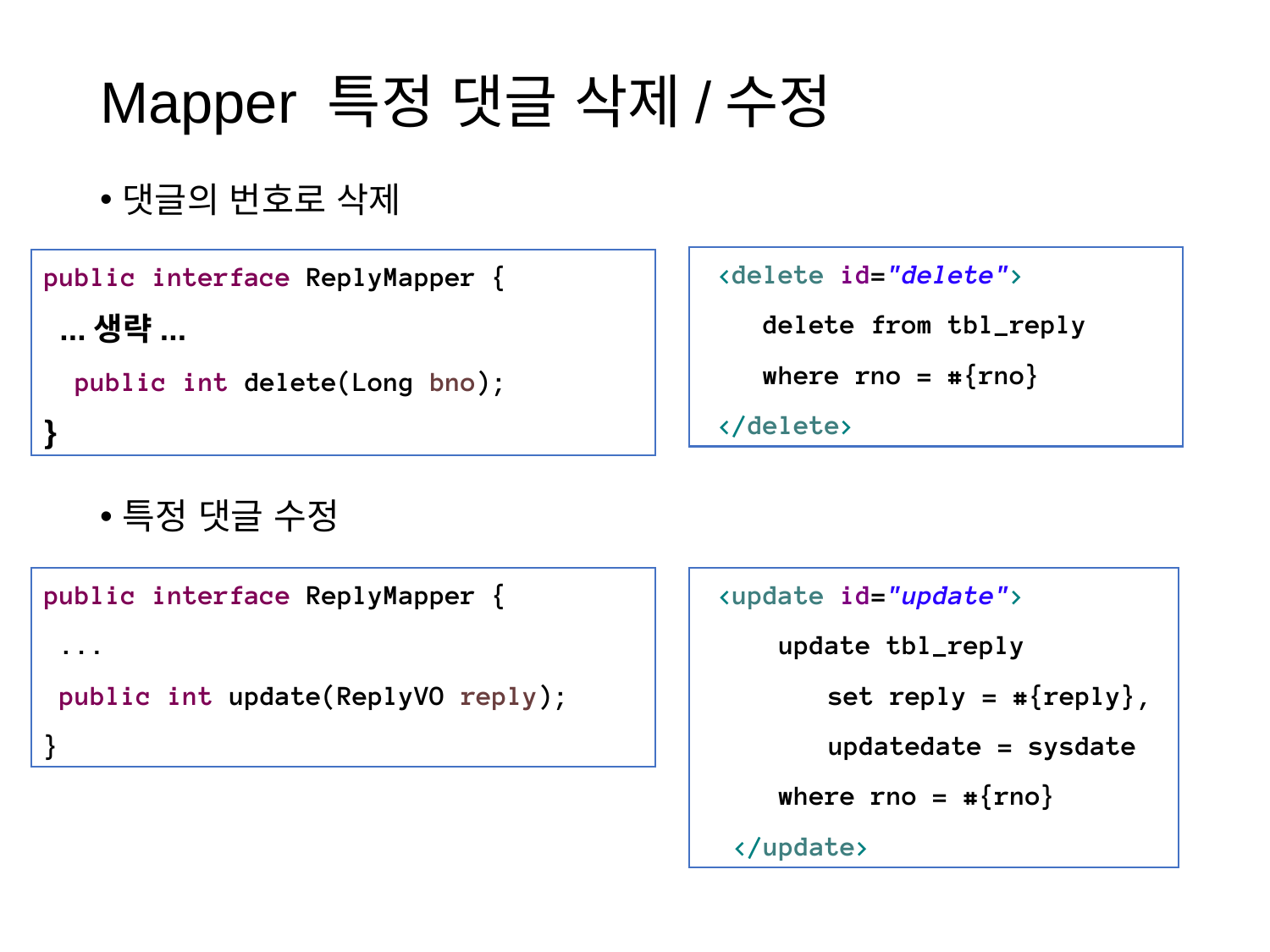

# Mapper 특정 댓글 삭제/수정
댓글의 번호로 삭제
 <delete id="delete">
    delete from tbl_reply
    where rno = #{rno}
 </delete>
public interface ReplyMapper {
 ...생략...
  public int delete(Long bno);
}
특정 댓글 수정
public interface ReplyMapper {
 ...
 public int update(ReplyVO reply);
}
 <update id="update">
     update tbl_reply
	set reply = #{reply},
	updatedate = sysdate
     where rno = #{rno}
  </update>